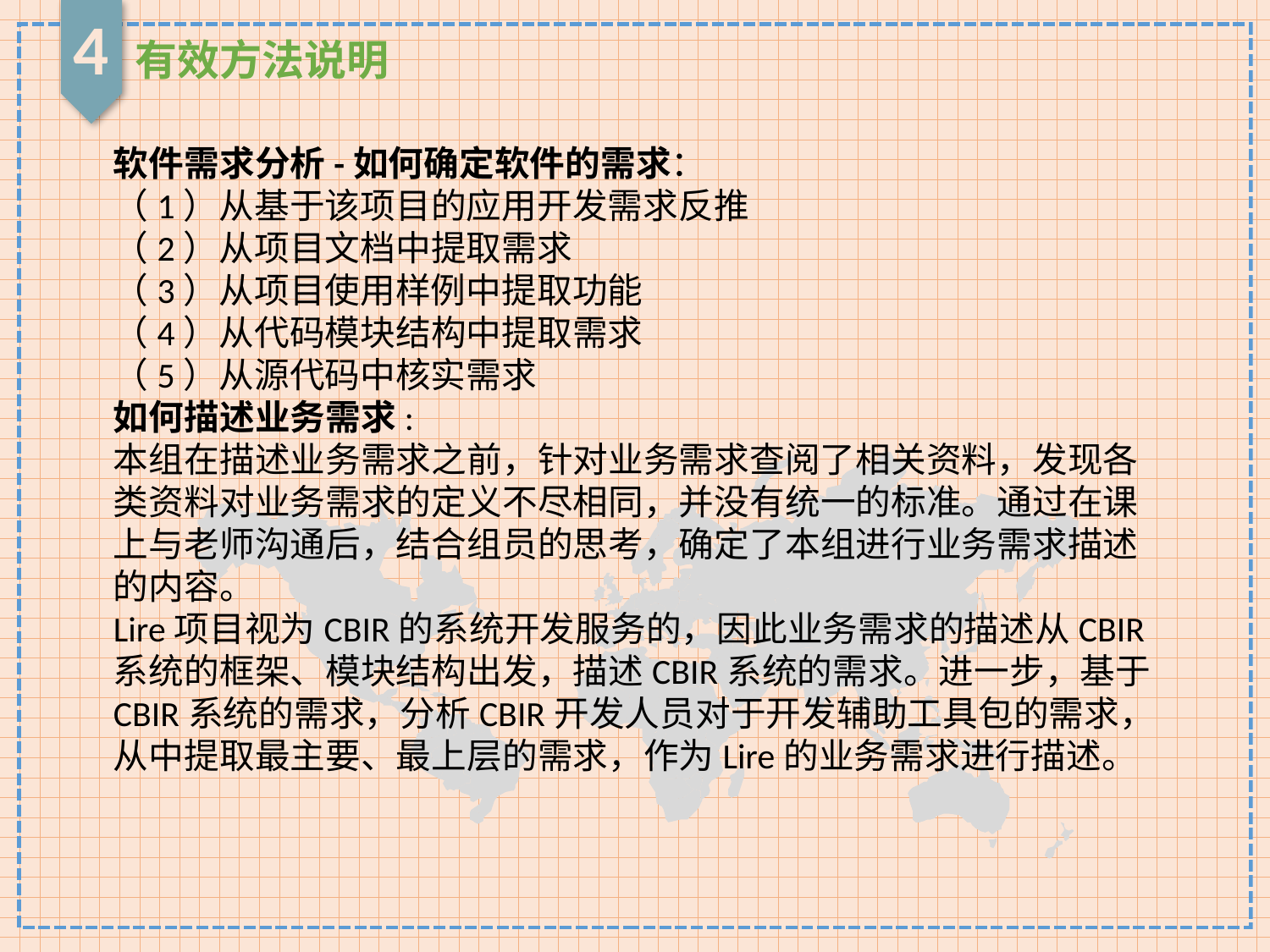

4
有效方法说明
软件需求分析-如何确定软件的需求：
（1）从基于该项目的应用开发需求反推
（2）从项目文档中提取需求
（3）从项目使用样例中提取功能
（4）从代码模块结构中提取需求
（5）从源代码中核实需求
如何描述业务需求:
本组在描述业务需求之前，针对业务需求查阅了相关资料，发现各类资料对业务需求的定义不尽相同，并没有统一的标准。通过在课上与老师沟通后，结合组员的思考，确定了本组进行业务需求描述的内容。
Lire项目视为CBIR的系统开发服务的，因此业务需求的描述从CBIR系统的框架、模块结构出发，描述CBIR系统的需求。进一步，基于CBIR系统的需求，分析CBIR开发人员对于开发辅助工具包的需求，从中提取最主要、最上层的需求，作为Lire的业务需求进行描述。